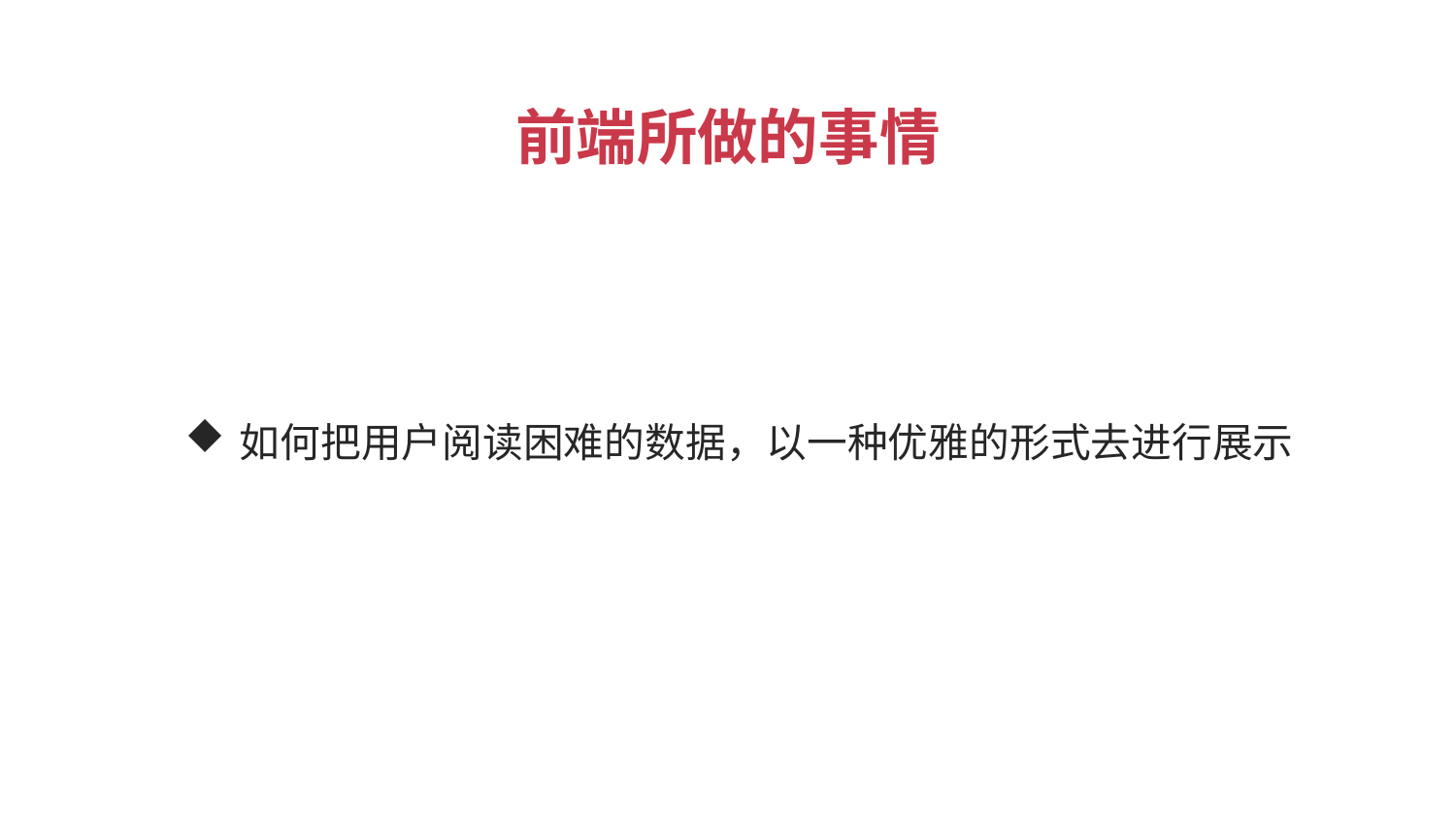

前端所做的事情
如何把用户阅读困难的数据，以一种优雅的形式去进行展示